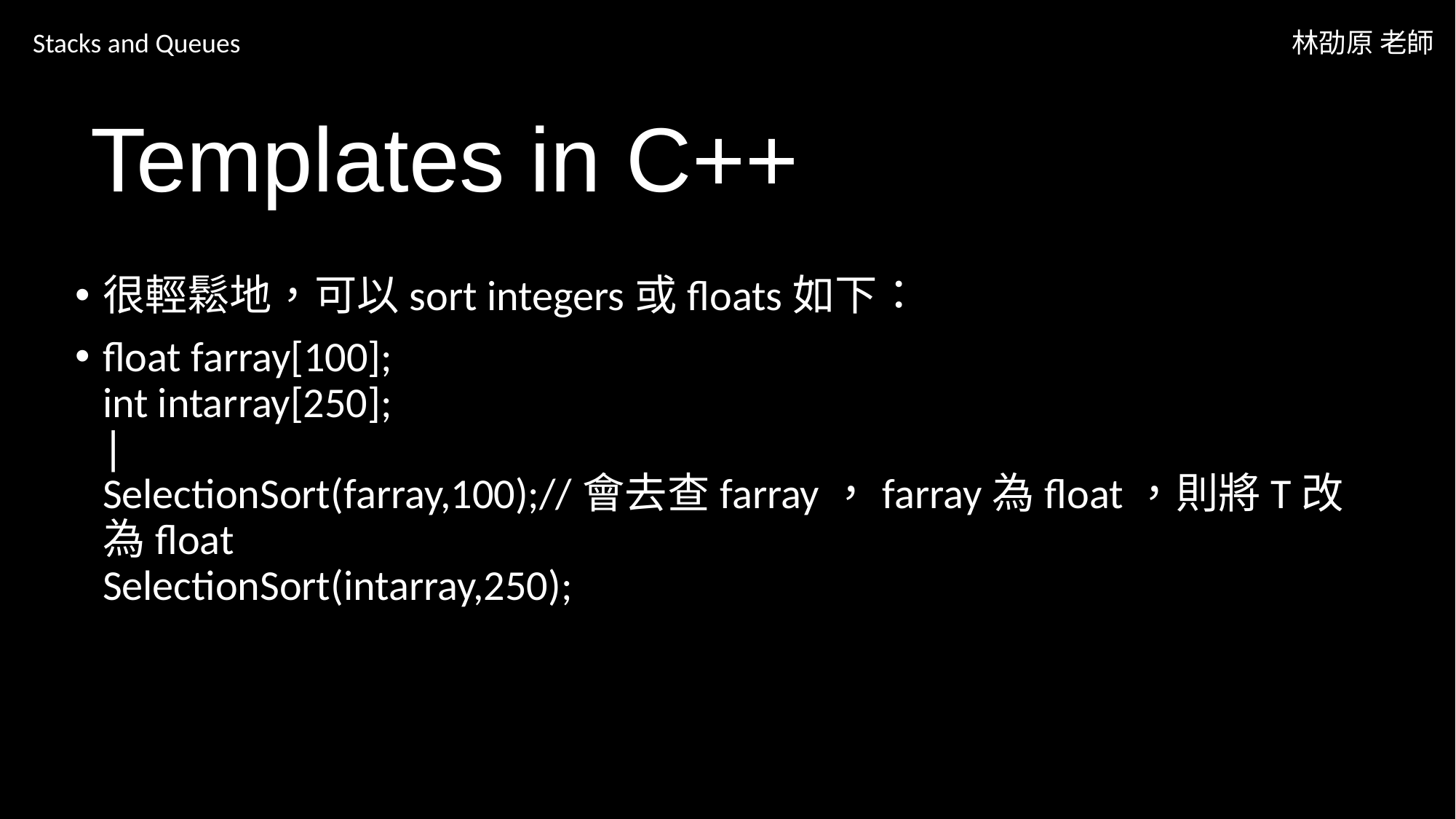

Stacks and Queues
林劭原 老師
# Templates in C++
很輕鬆地，可以sort integers或floats如下：
float farray[100];
int intarray[250];
∣
SelectionSort(farray,100);//會去查farray，farray為float，則將T改為float
SelectionSort(intarray,250);